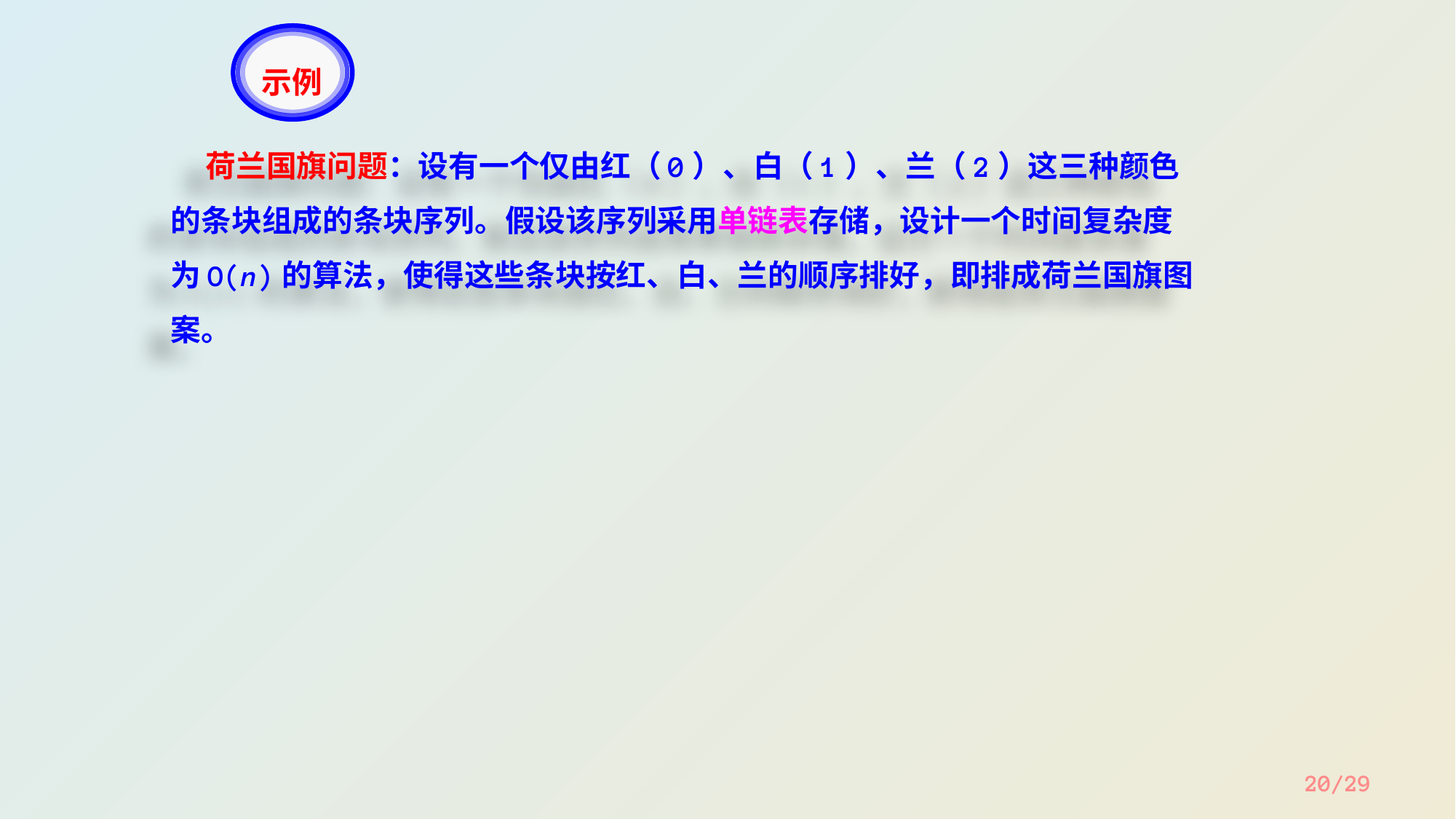

示例

    荷兰国旗问题：设有一个仅由红（0）、白（1）、兰（2）这三种颜色的条块组成的条块序列。假设该序列采用单链表存储，设计一个时间复杂度为O(n)的算法，使得这些条块按红、白、兰的顺序排好，即排成荷兰国旗图案。
20/29